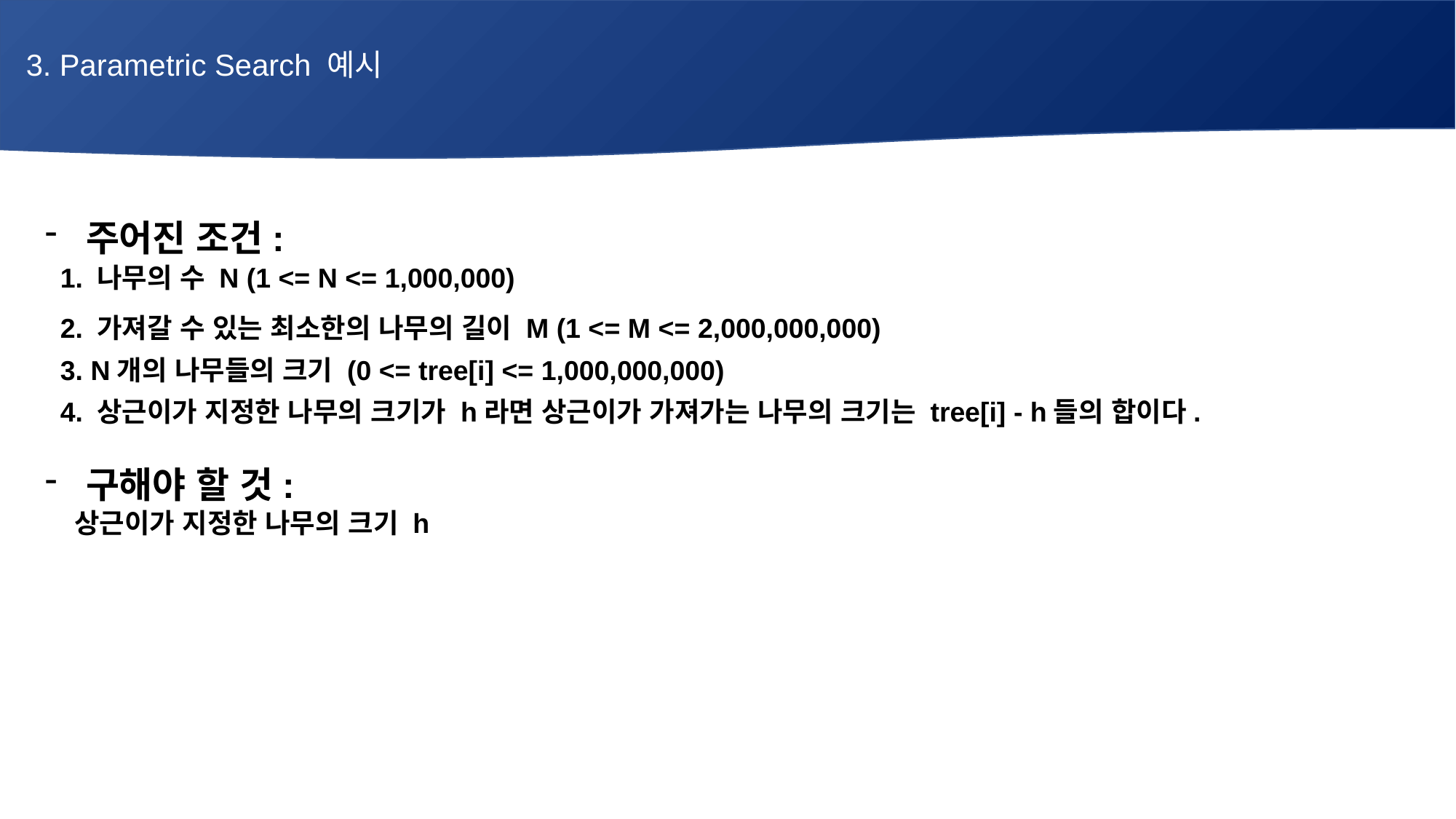

3. Parametric Search 예시
# 매주 1 과제 LV2
주어진 조건:

  1. 나무의 수 N (1 <= N <= 1,000,000)

  2. 가져갈 수 있는 최소한의 나무의 길이 M (1 <= M <= 2,000,000,000)

  3. N개의 나무들의 크기 (0 <= tree[i] <= 1,000,000,000)

  4. 상근이가 지정한 나무의 크기가 h라면 상근이가 가져가는 나무의 크기는 tree[i] - h들의 합이다.

구해야 할 것:
   상근이가 지정한 나무의 크기 h